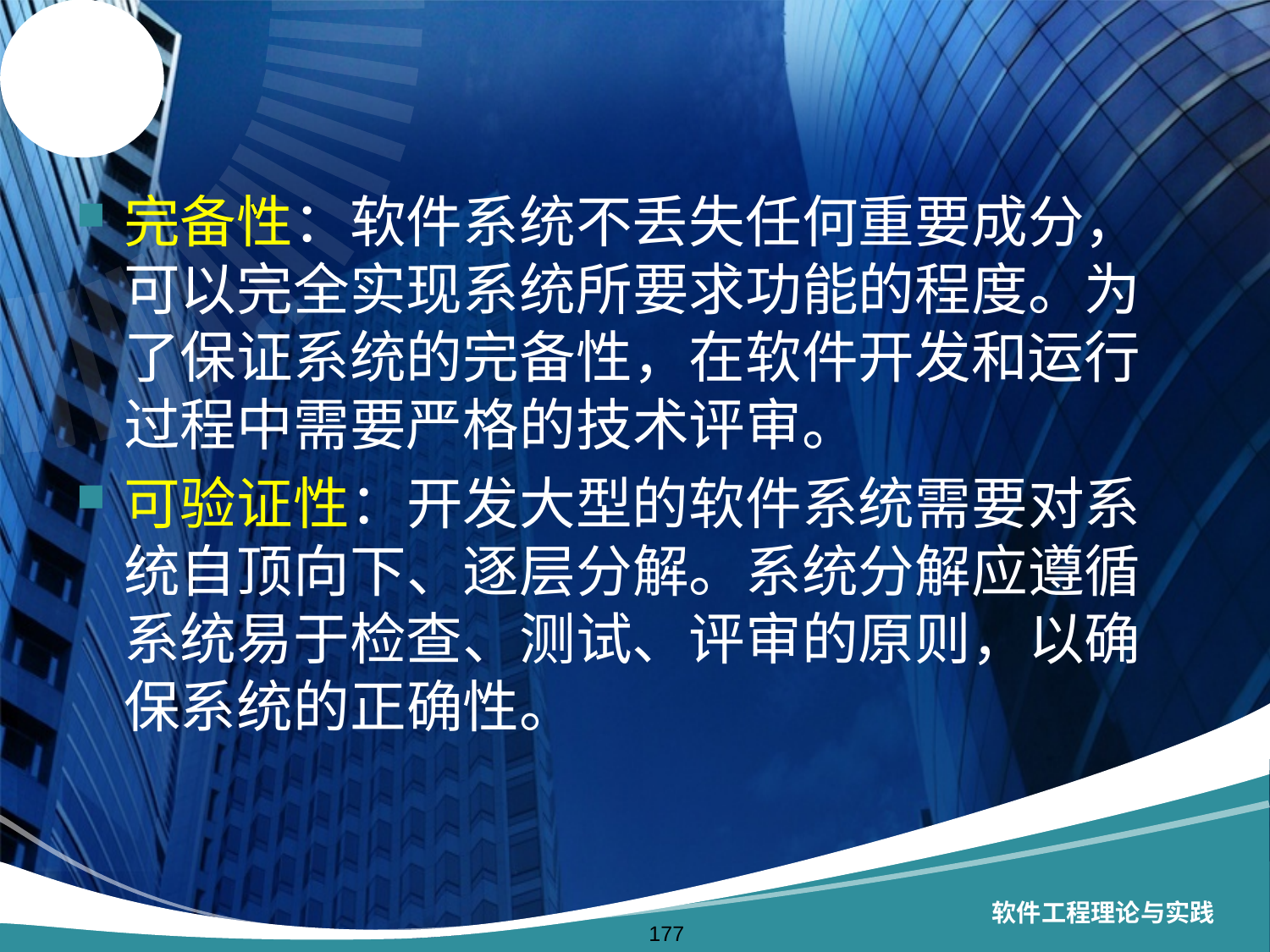

#
完备性：软件系统不丢失任何重要成分，可以完全实现系统所要求功能的程度。为了保证系统的完备性，在软件开发和运行过程中需要严格的技术评审。
可验证性：开发大型的软件系统需要对系统自顶向下、逐层分解。系统分解应遵循系统易于检查、测试、评审的原则，以确保系统的正确性。

软件工程理论与实践
177